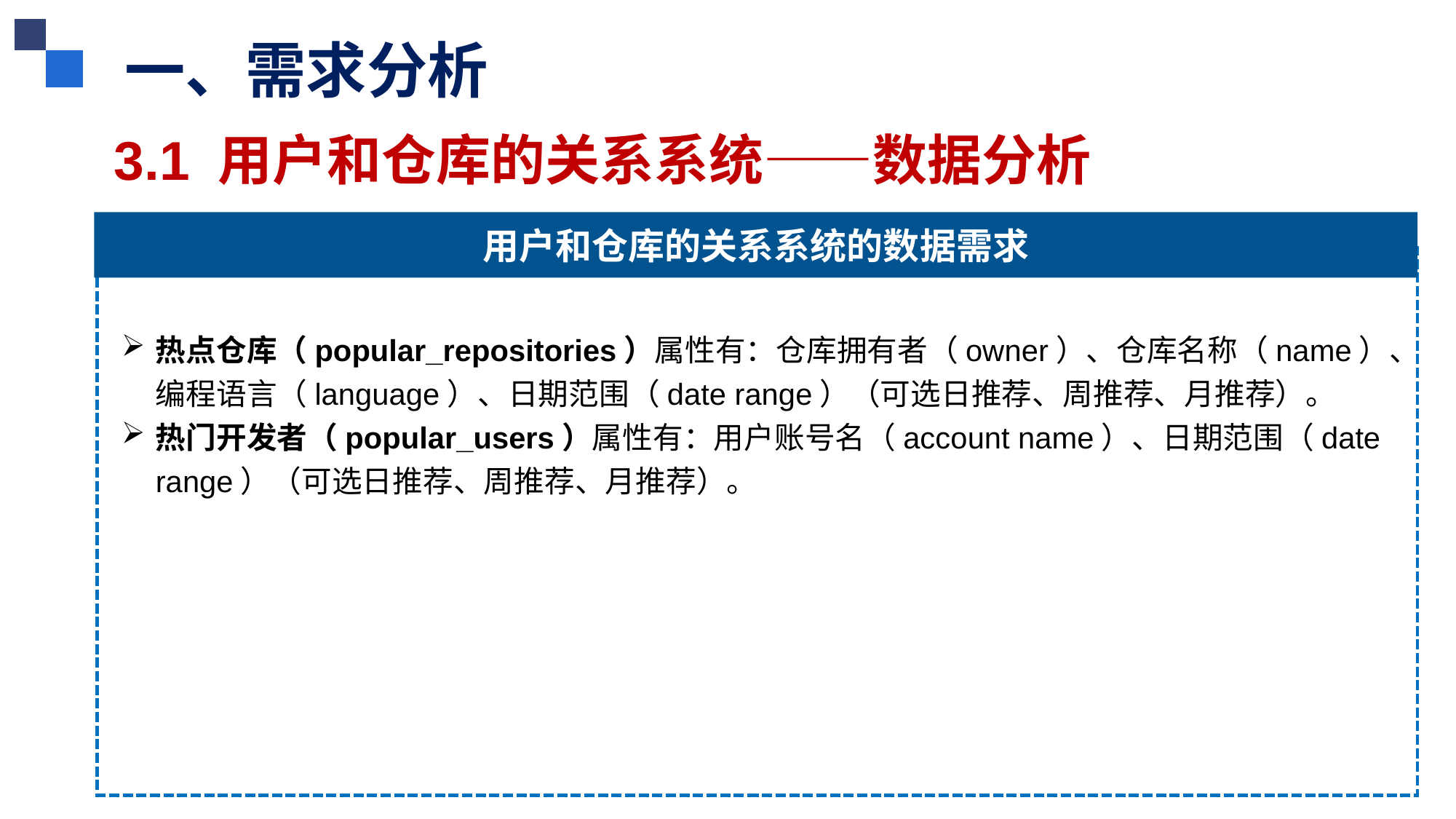

一、需求分析

3.1 用户和仓库的关系系统——数据分析
用户和仓库的关系系统的数据需求

热点仓库（popular_repositories）属性有：仓库拥有者（owner）、仓库名称（name）、编程语言（language）、日期范围（date range）（可选日推荐、周推荐、月推荐）。
热门开发者（popular_users）属性有：用户账号名（account name）、日期范围（date range）（可选日推荐、周推荐、月推荐）。